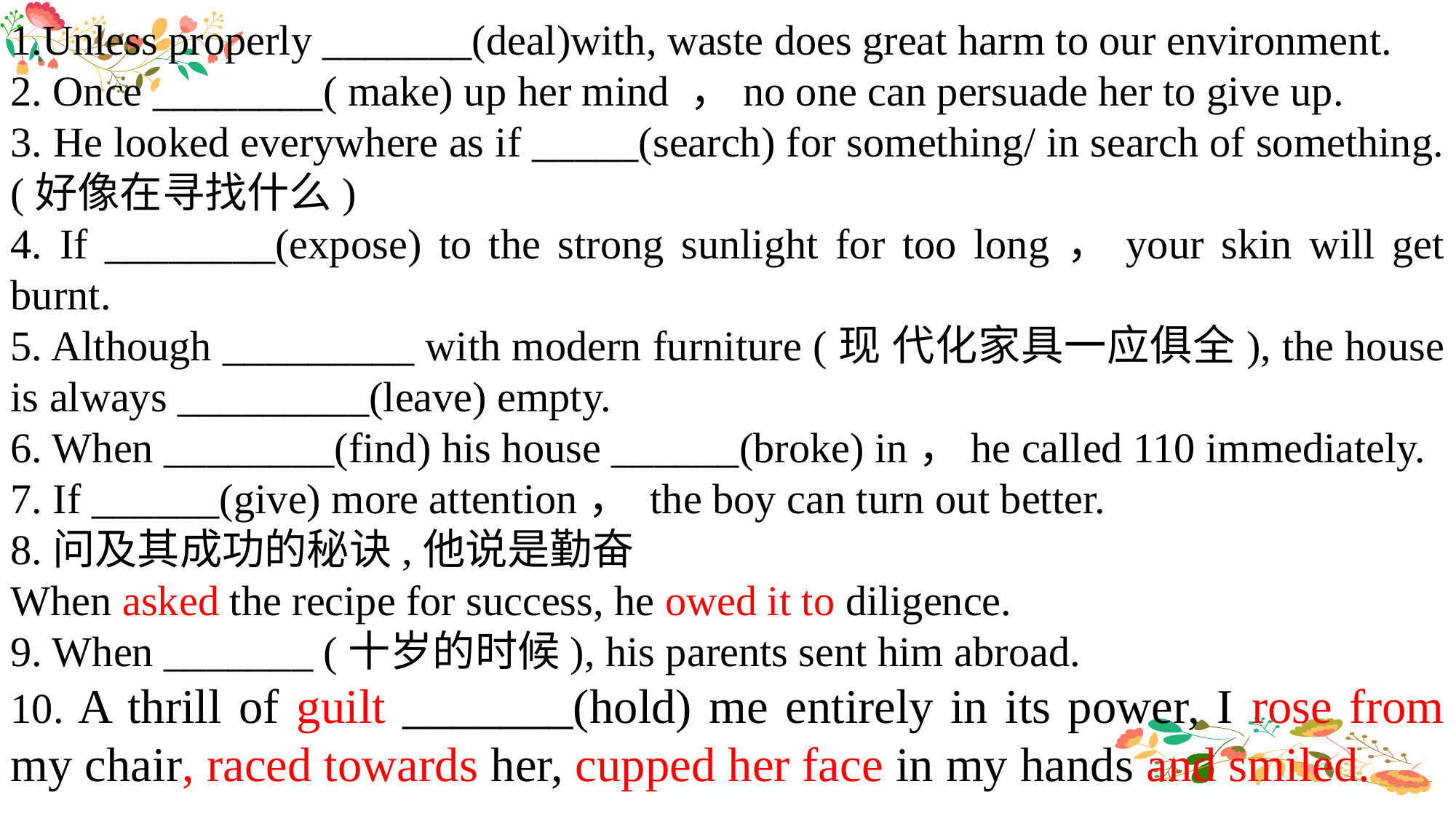

1.Unless properly _______(deal)with, waste does great harm to our environment.
2. Once ________( make) up her mind ，no one can persuade her to give up.
3. He looked everywhere as if _____(search) for something/ in search of something.(好像在寻找什么)
4. If ________(expose) to the strong sunlight for too long，your skin will get burnt.
5. Although _________ with modern furniture (现 代化家具一应俱全), the house is always _________(leave) empty.
6. When ________(find) his house ______(broke) in，he called 110 immediately.
7. If ______(give) more attention， the boy can turn out better.
8.问及其成功的秘诀,他说是勤奋
When asked the recipe for success, he owed it to diligence.
9. When _______ (十岁的时候), his parents sent him abroad.
10. A thrill of guilt _______(hold) me entirely in its power, I rose from my chair, raced towards her, cupped her face in my hands and smiled.